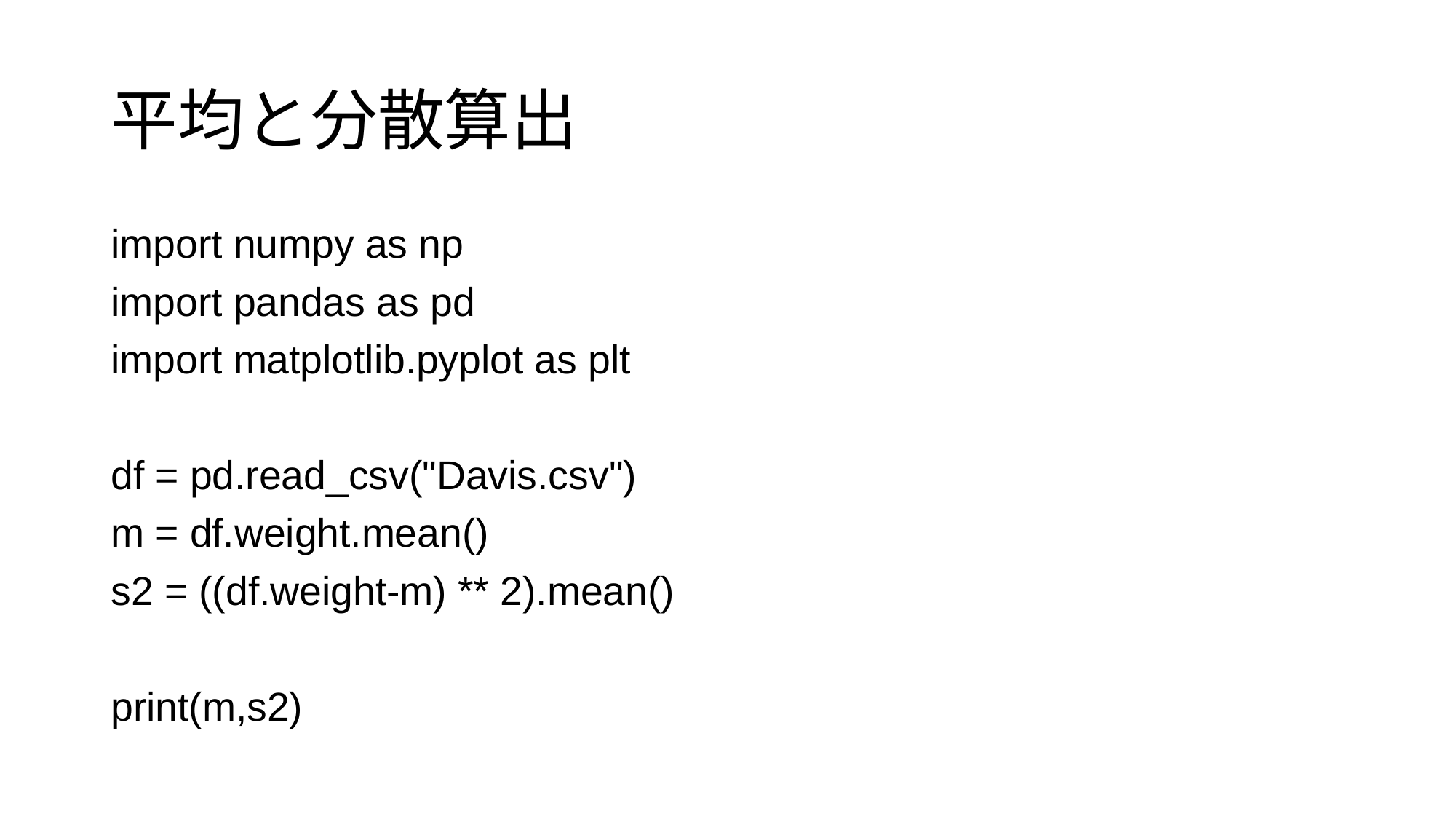

# 平均と分散算出
import numpy as np
import pandas as pd
import matplotlib.pyplot as plt

df = pd.read_csv("Davis.csv")
m = df.weight.mean()
s2 = ((df.weight-m) ** 2).mean()

print(m,s2)